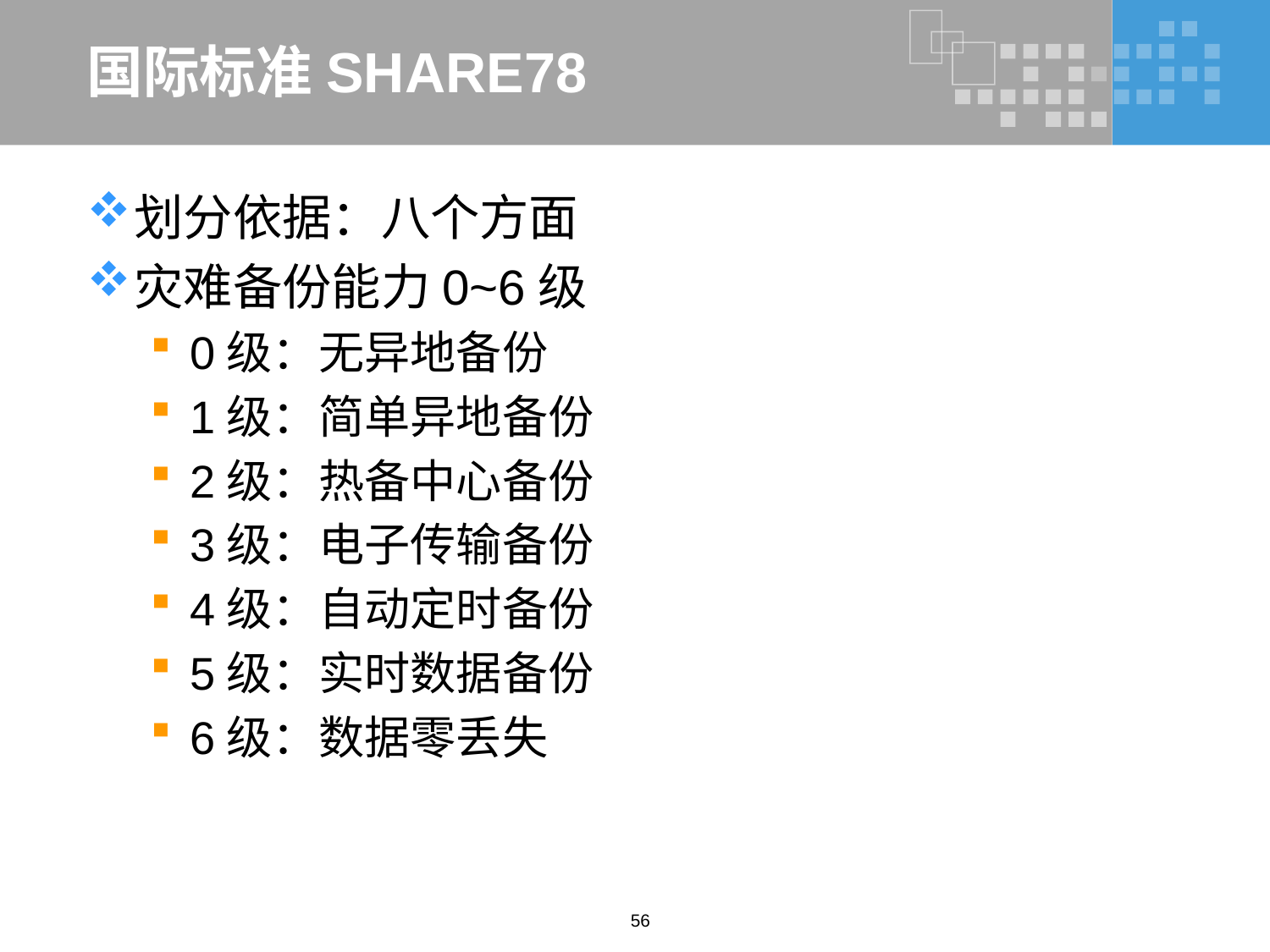

# 国际标准SHARE78
划分依据：八个方面
灾难备份能力0~6级
0级：无异地备份
1级：简单异地备份
2级：热备中心备份
3级：电子传输备份
4级：自动定时备份
5级：实时数据备份
6级：数据零丢失

56